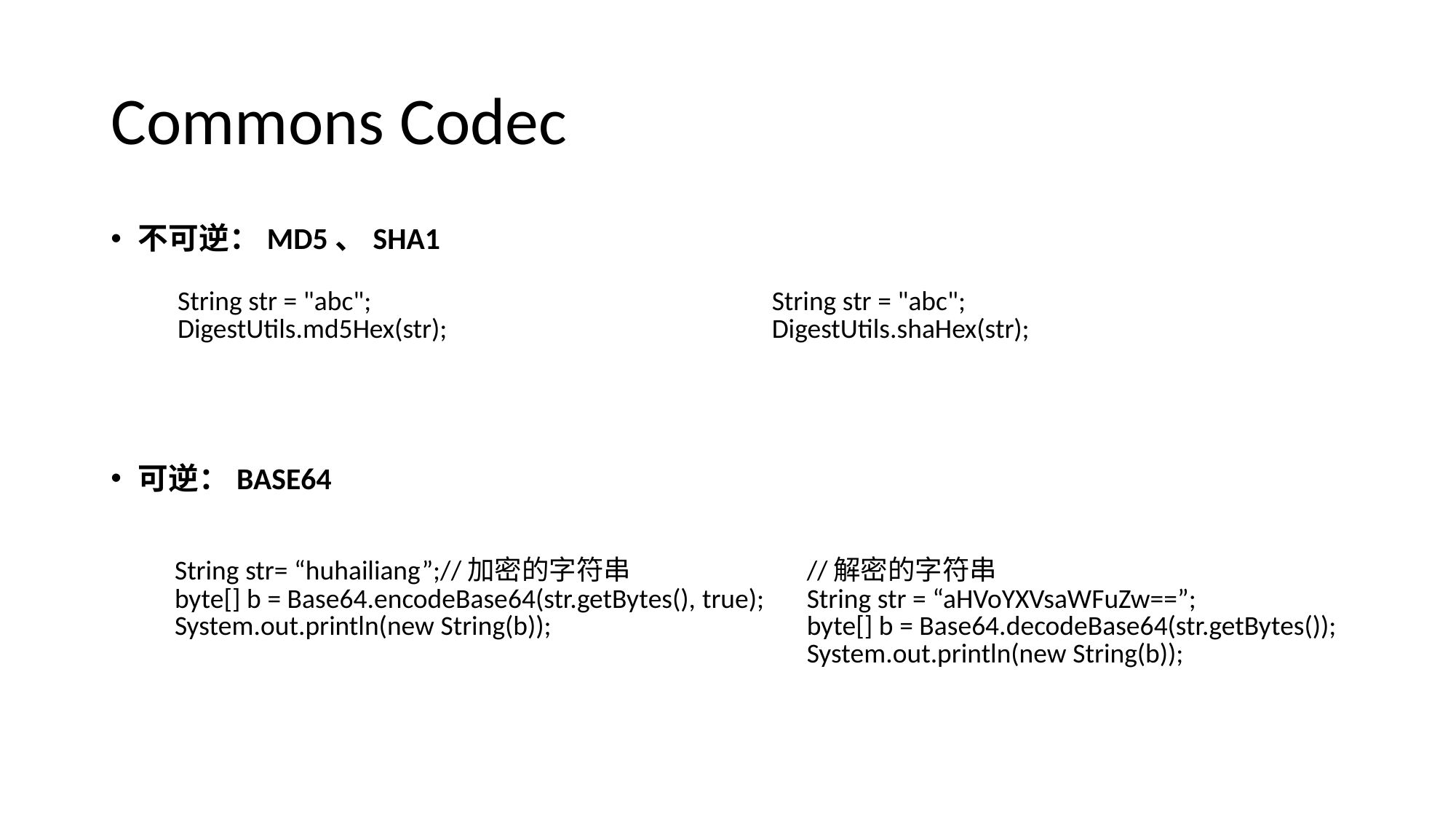

# Commons Codec
不可逆：MD5、SHA1

可逆：BASE64

| String str = "abc"; DigestUtils.md5Hex(str); | String str = "abc"; DigestUtils.shaHex(str); |
| --- | --- |
| String str= “huhailiang”;//加密的字符串 byte[] b = Base64.encodeBase64(str.getBytes(), true); System.out.println(new String(b)); | //解密的字符串 String str = “aHVoYXVsaWFuZw==”; byte[] b = Base64.decodeBase64(str.getBytes()); System.out.println(new String(b)); |
| --- | --- |